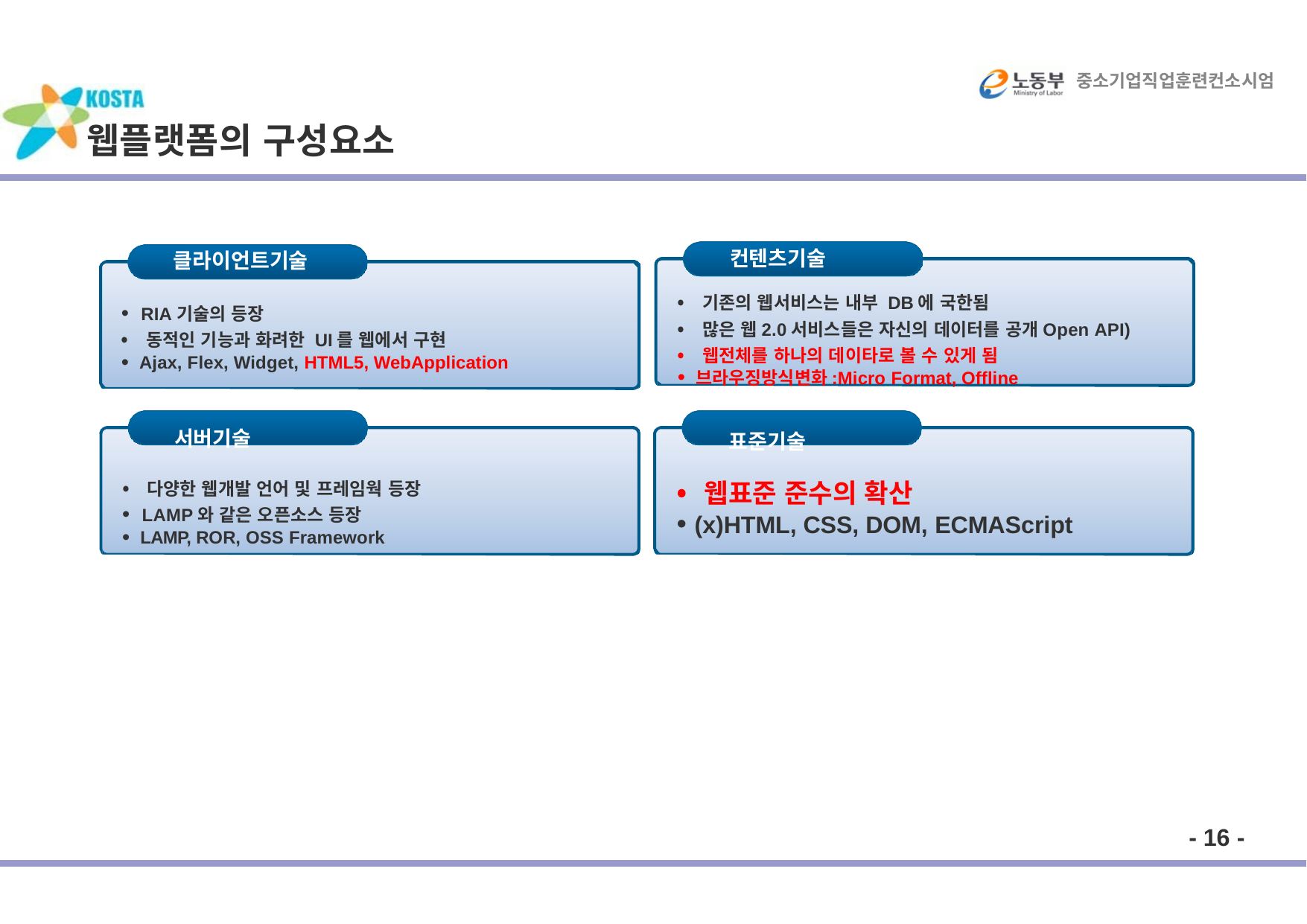

중소기업직업훈련컨소시엄
# 웹플랫폼의 구성요소

컨텐츠기술
•  기존의 웹서비스는 내부 DB에 국한됨
•  많은 웹2.0서비스들은 자신의 데이터를 공개Open API)
•  웹전체를 하나의 데이타로 볼 수 있게 됨
브라우징방식변화:Micro Format, Offline

표준기술
• 웹표준 준수의 확산
(x)HTML, CSS, DOM, ECMAScript
클라이언트기술

•  RIA기술의 등장
•  동적인 기능과 화려한 UI를 웹에서 구현
Ajax, Flex, Widget, HTML5, WebApplication

서버기술

•  다양한 웹개발 언어 및 프레임웍 등장
•  LAMP와 같은 오픈소스 등장
LAMP, ROR, OSS Framework

- 16 -